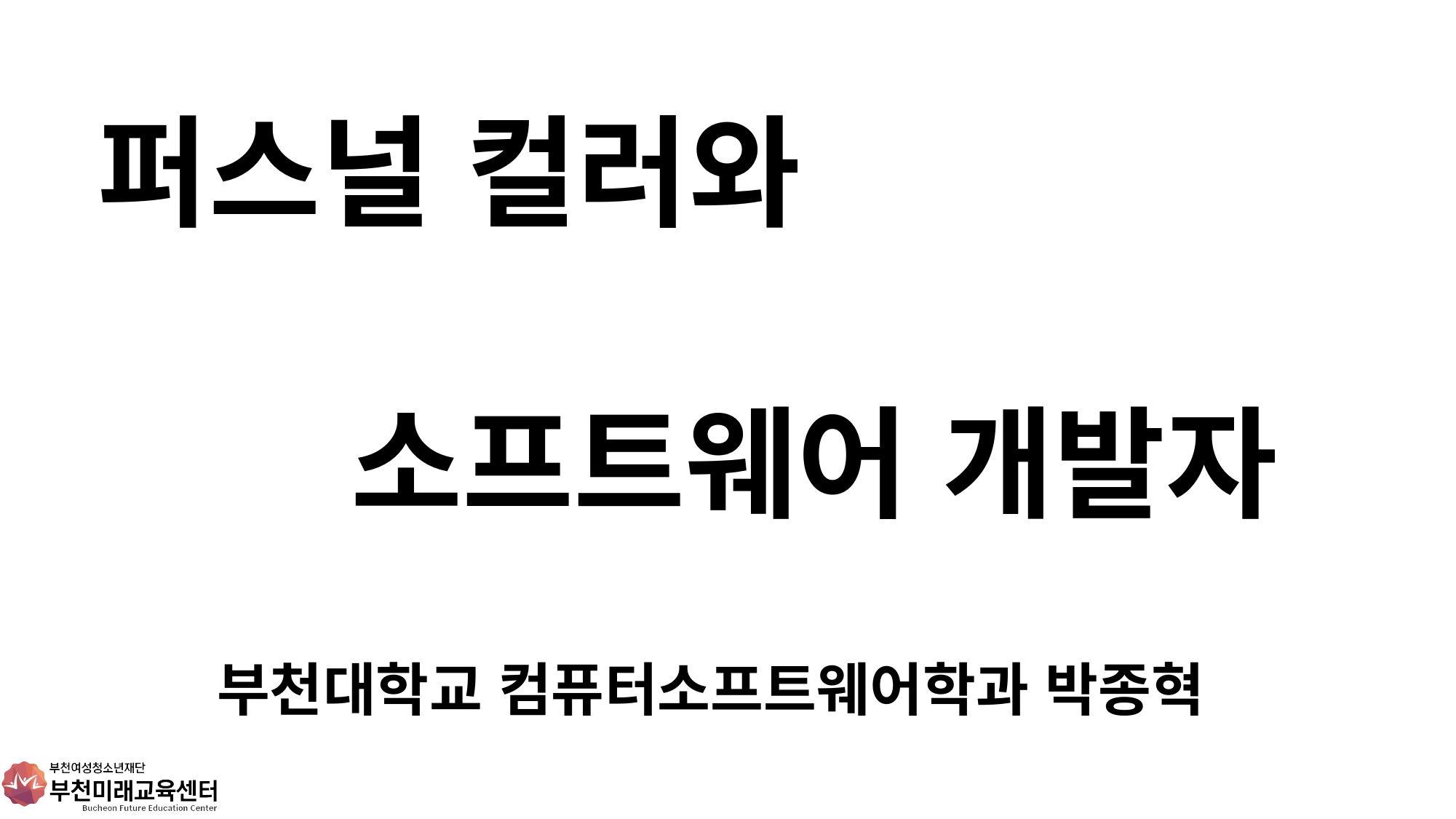

퍼스널 컬러와

     소프트웨어 개발자
부천대학교 컴퓨터소프트웨어학과 박종혁